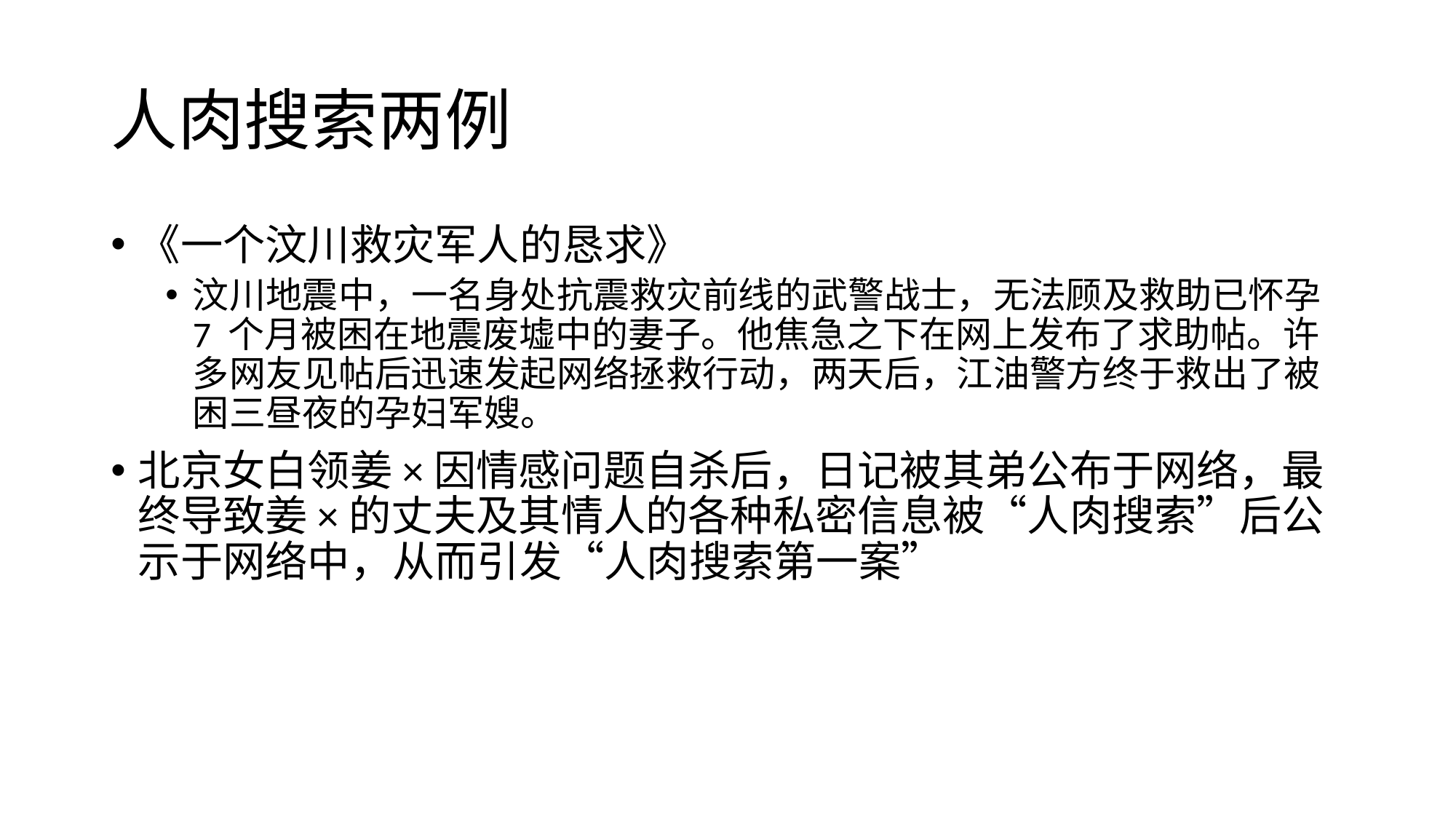

# 人肉搜索两例
《一个汶川救灾军人的恳求》
汶川地震中，一名身处抗震救灾前线的武警战士，无法顾及救助已怀孕7 个月被困在地震废墟中的妻子。他焦急之下在网上发布了求助帖。许多网友见帖后迅速发起网络拯救行动，两天后，江油警方终于救出了被困三昼夜的孕妇军嫂。
北京女白领姜×因情感问题自杀后，日记被其弟公布于网络，最终导致姜×的丈夫及其情人的各种私密信息被“人肉搜索”后公示于网络中，从而引发“人肉搜索第一案”